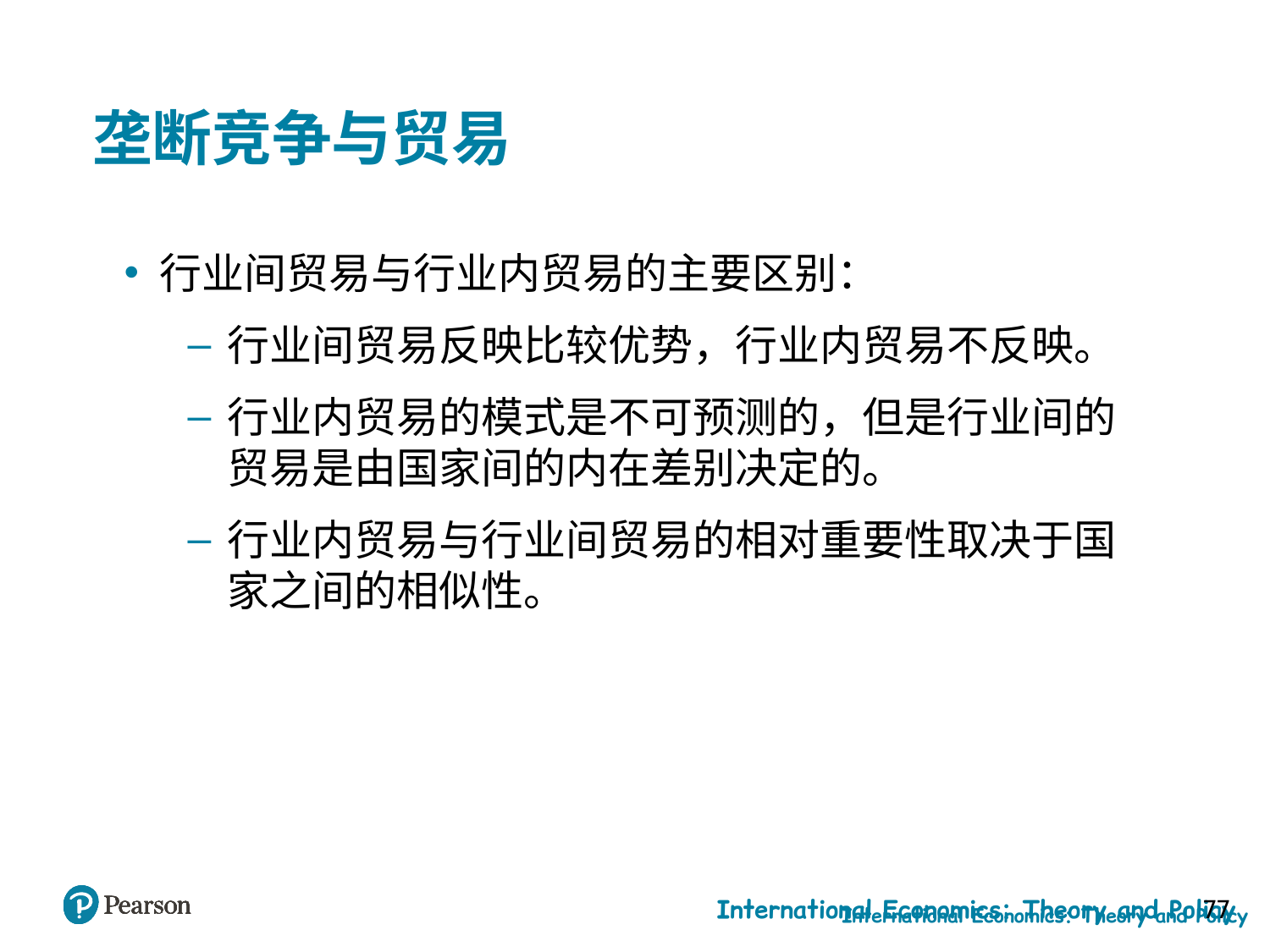

# 垄断竞争与贸易
行业间贸易与行业内贸易的主要区别：
行业间贸易反映比较优势，行业内贸易不反映。
行业内贸易的模式是不可预测的，但是行业间的贸易是由国家间的内在差别决定的。
行业内贸易与行业间贸易的相对重要性取决于国家之间的相似性。
77